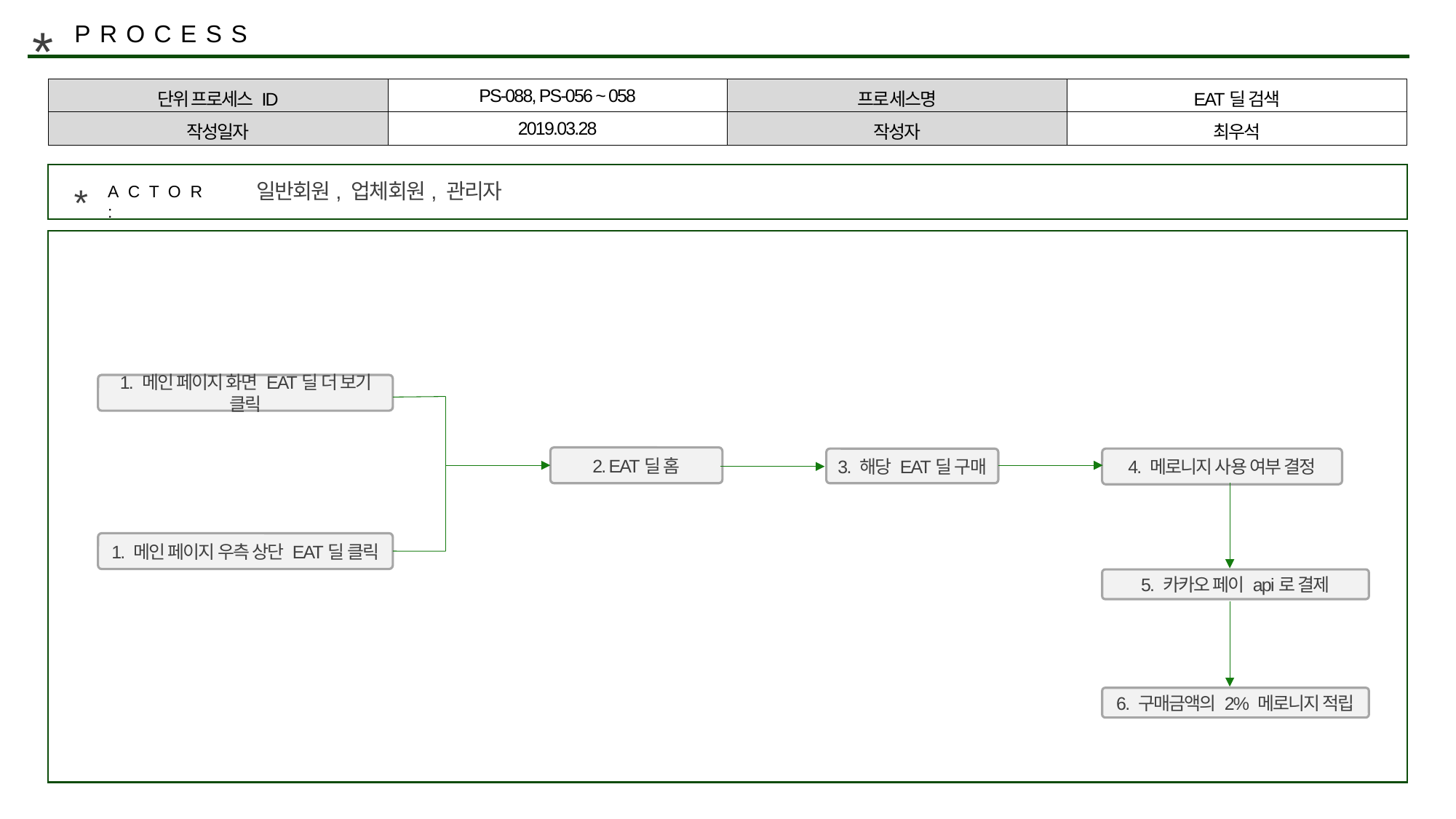

*
PROCESS
| 단위 프로세스 ID | PS-088, PS-056 ~ 058 | 프로세스명 | EAT딜 검색 |
| --- | --- | --- | --- |
| 작성일자 | 2019.03.28 | 작성자 | 최우석 |

일반회원, 업체회원, 관리자
*
ACTOR :

1. 메인 페이지 화면 EAT딜 더 보기 클릭
2. EAT딜 홈
3. 해당 EAT딜 구매
4. 메로니지 사용 여부 결정
1. 메인 페이지 우측 상단 EAT딜 클릭
5. 카카오 페이 api로 결제
6. 구매금액의 2% 메로니지 적립